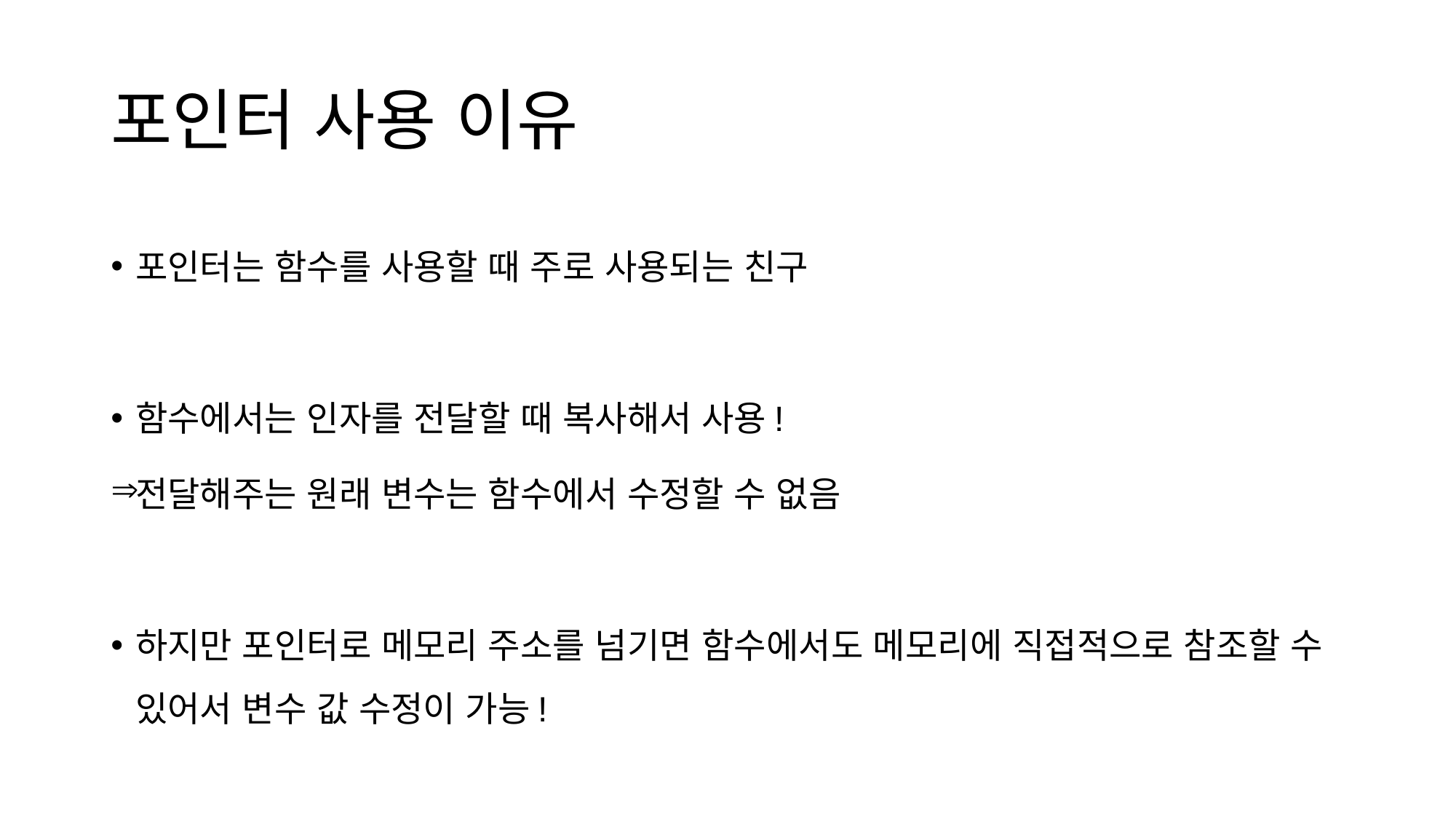

# 포인터 사용 이유
포인터는 함수를 사용할 때 주로 사용되는 친구

함수에서는 인자를 전달할 때 복사해서 사용!
전달해주는 원래 변수는 함수에서 수정할 수 없음

하지만 포인터로 메모리 주소를 넘기면 함수에서도 메모리에 직접적으로 참조할 수 있어서 변수 값 수정이 가능!